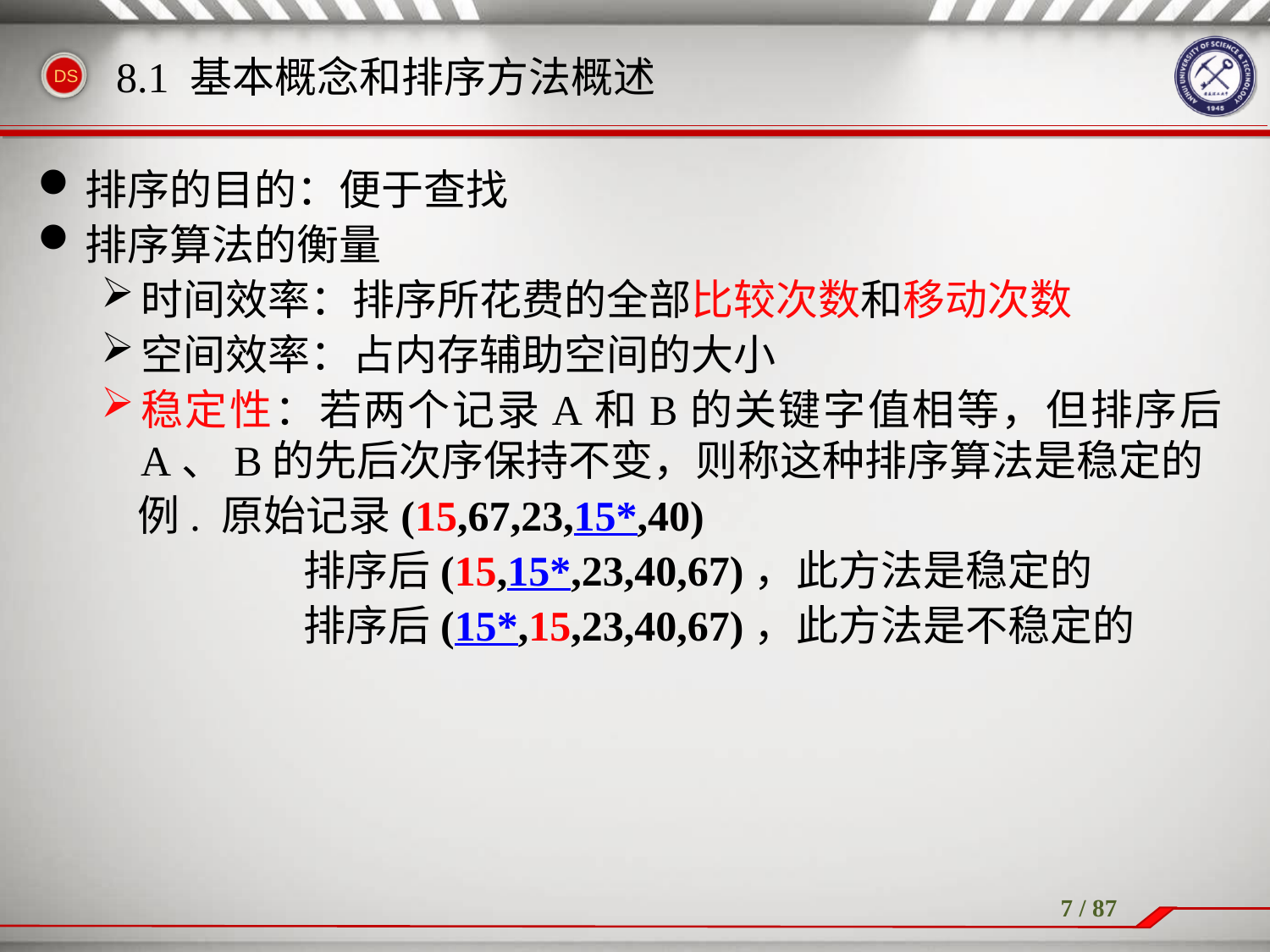

排序的目的：便于查找
排序算法的衡量
时间效率：排序所花费的全部比较次数和移动次数
空间效率：占内存辅助空间的大小
稳定性：若两个记录A和B的关键字值相等，但排序后A、B的先后次序保持不变，则称这种排序算法是稳定的
例. 原始记录(15,67,23,15*,40)
	   排序后(15,15*,23,40,67)，此方法是稳定的
	   排序后(15*,15,23,40,67)，此方法是不稳定的
8.1 基本概念和排序方法概述